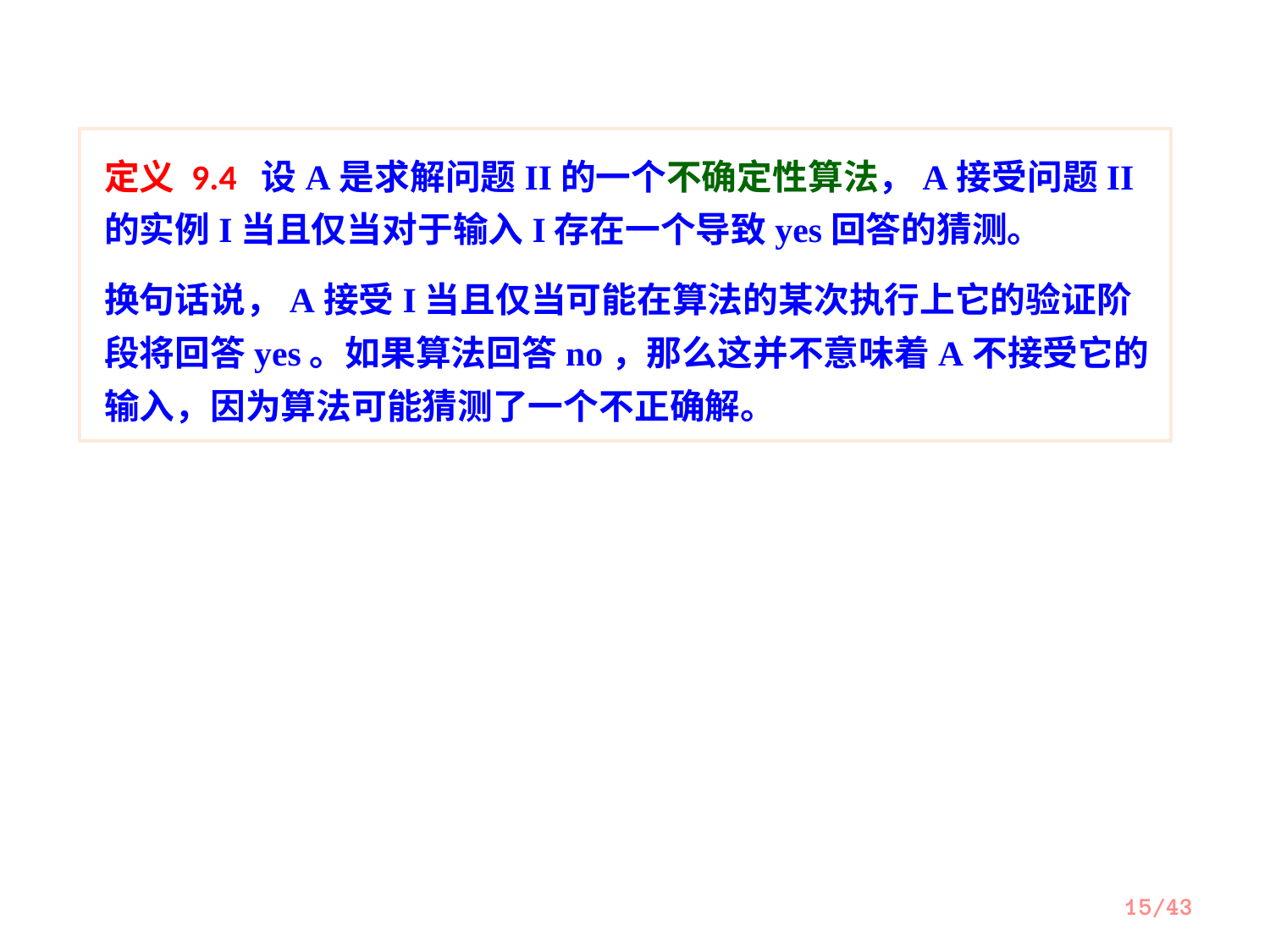

定义 9.4  设A是求解问题II的一个不确定性算法，A接受问题II的实例I当且仅当对于输入I存在一个导致yes回答的猜测。
换句话说，A接受I当且仅当可能在算法的某次执行上它的验证阶段将回答yes。如果算法回答no，那么这并不意味着A不接受它的输入，因为算法可能猜测了一个不正确解。
15/43